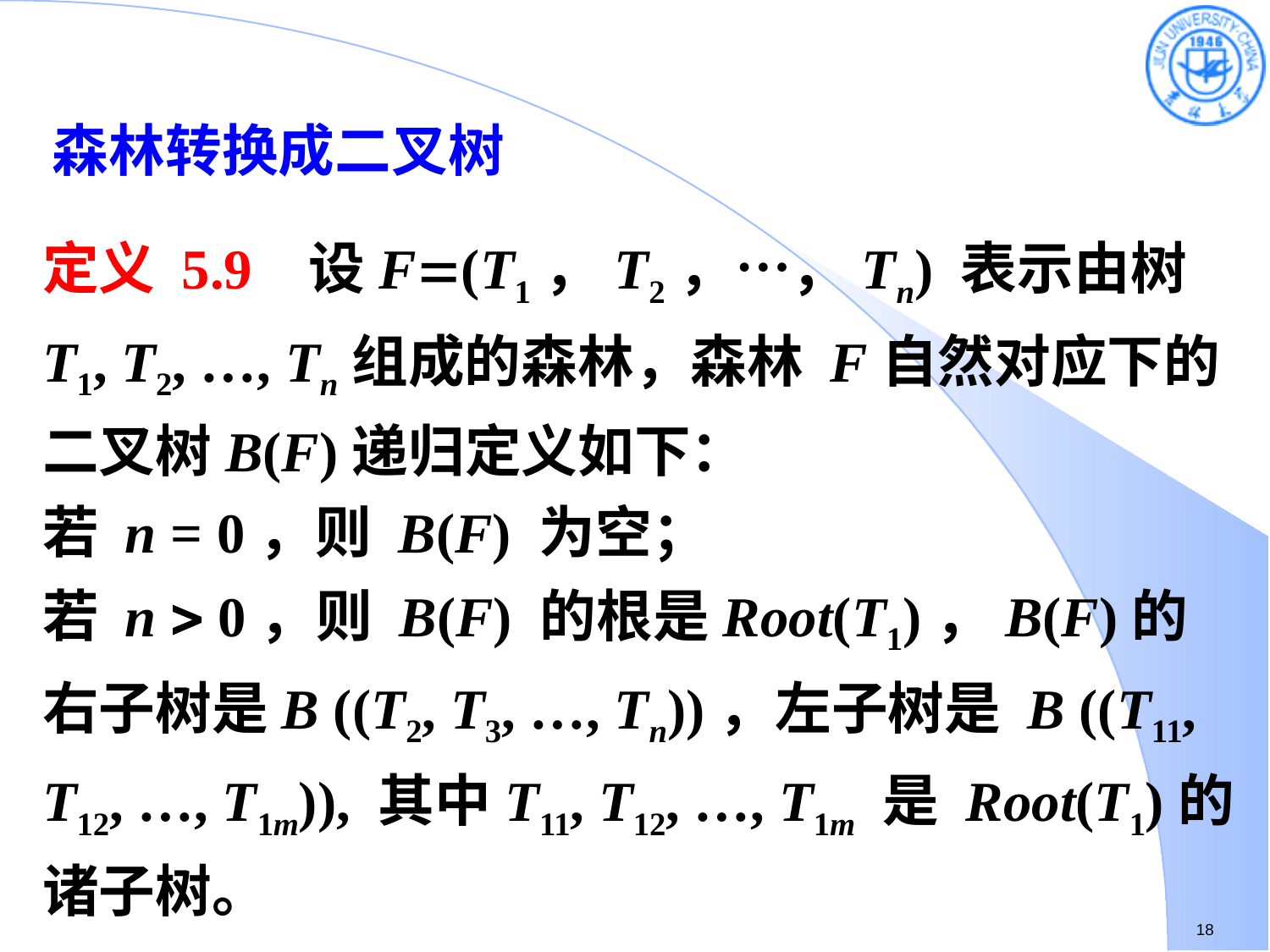

森林转换成二叉树
定义 5.9   设F=(T1，T2，…，Tn) 表示由树T1, T2, …, Tn组成的森林，森林 F自然对应下的二叉树B(F)递归定义如下：
若 n = 0，则 B(F) 为空；
若 n > 0，则 B(F) 的根是Root(T1)，B(F)的右子树是B ((T2, T3, …, Tn))，左子树是 B ((T11, T12, …, T1m)), 其中T11, T12, …, T1m 是 Root(T1)的诸子树。